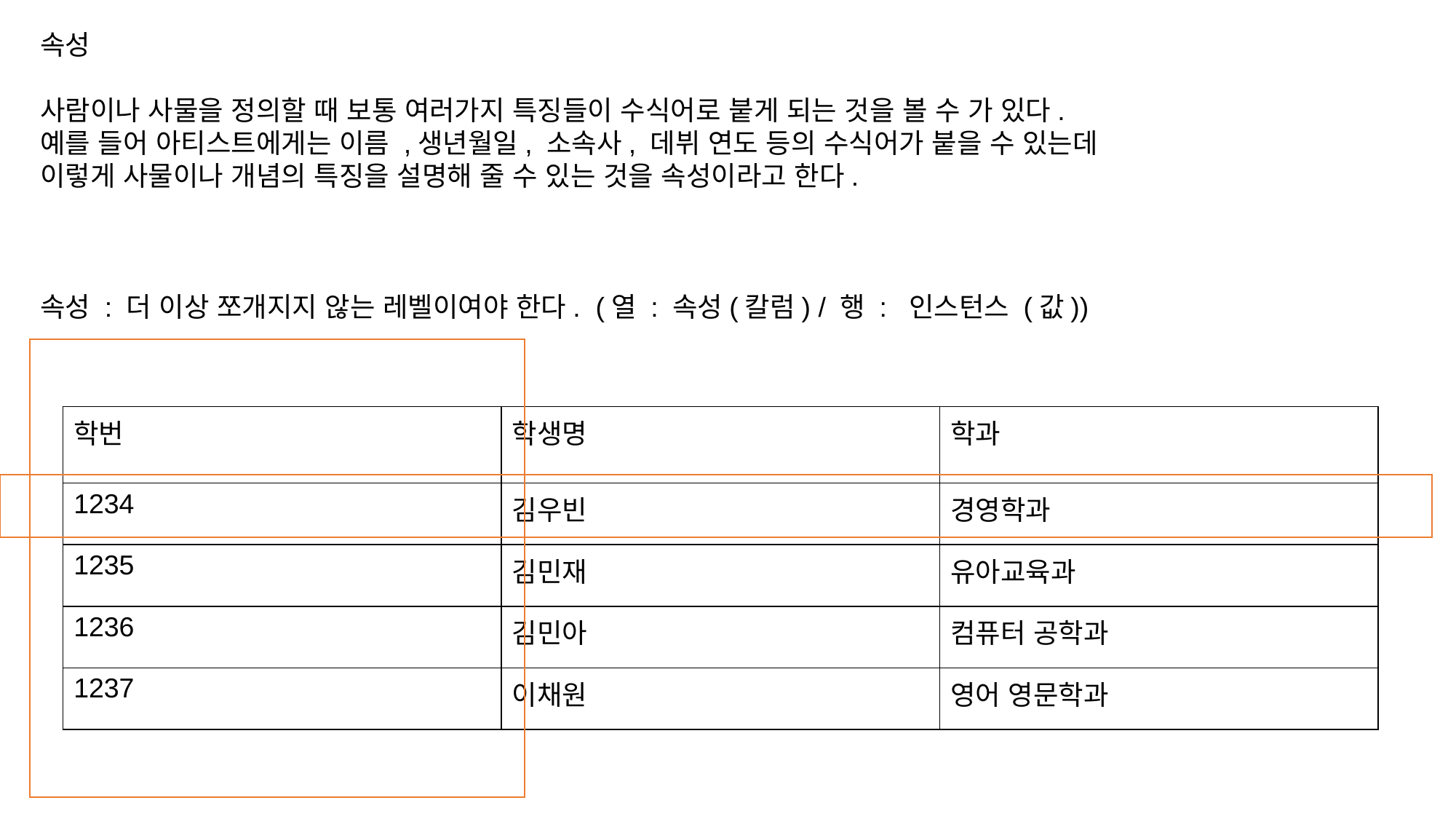

속성

사람이나 사물을 정의할 때 보통 여러가지 특징들이 수식어로 붙게 되는 것을 볼 수 가 있다.
예를 들어 아티스트에게는 이름 ,생년월일, 소속사, 데뷔 연도 등의 수식어가 붙을 수 있는데
이렇게 사물이나 개념의 특징을 설명해 줄 수 있는 것을 속성이라고 한다.

속성 : 더 이상 쪼개지지 않는 레벨이여야 한다.  (열 : 속성(칼럼) / 행 :  인스턴스 (값))

| 학번 | 학생명 | 학과 |
| --- | --- | --- |
| 1234 | 김우빈 | 경영학과 |
| 1235 | 김민재 | 유아교육과 |
| 1236 | 김민아 | 컴퓨터 공학과 |
| 1237 | 이채원 | 영어 영문학과 |